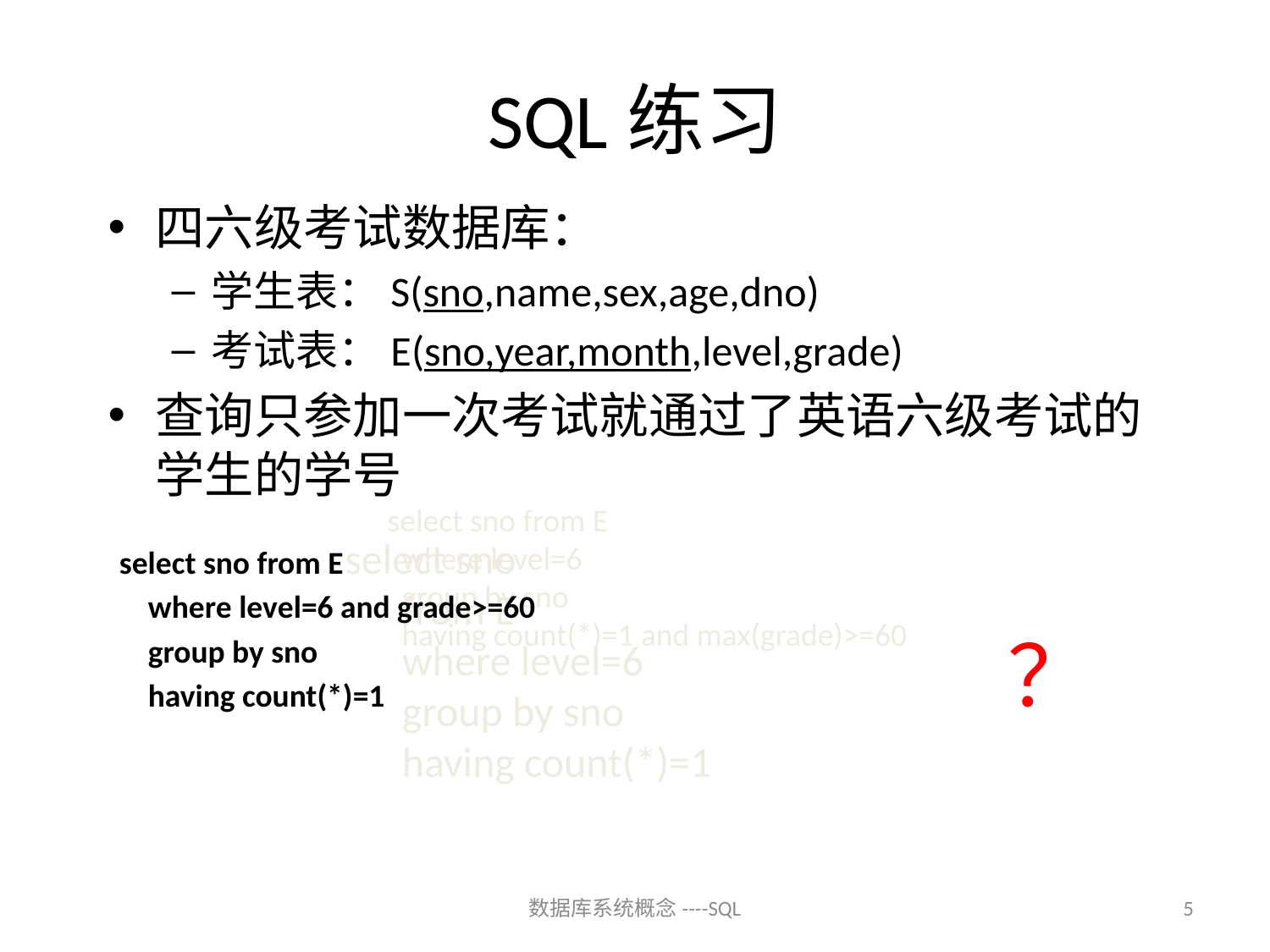

# SQL练习
四六级考试数据库：
学生表：S(sno,name,sex,age,dno)
考试表：E(sno,year,month,level,grade)
查询只参加一次考试就通过了英语六级考试的学生的学号
select sno from E
  where level=6
  group by sno
  having count(*)=1 and max(grade)>=60
select sno
      from E
      where level=6
      group by sno
      having count(*)=1
   select sno from E
       where level=6 and grade>=60
       group by sno
       having count(*)=1
？
5
数据库系统概念----SQL